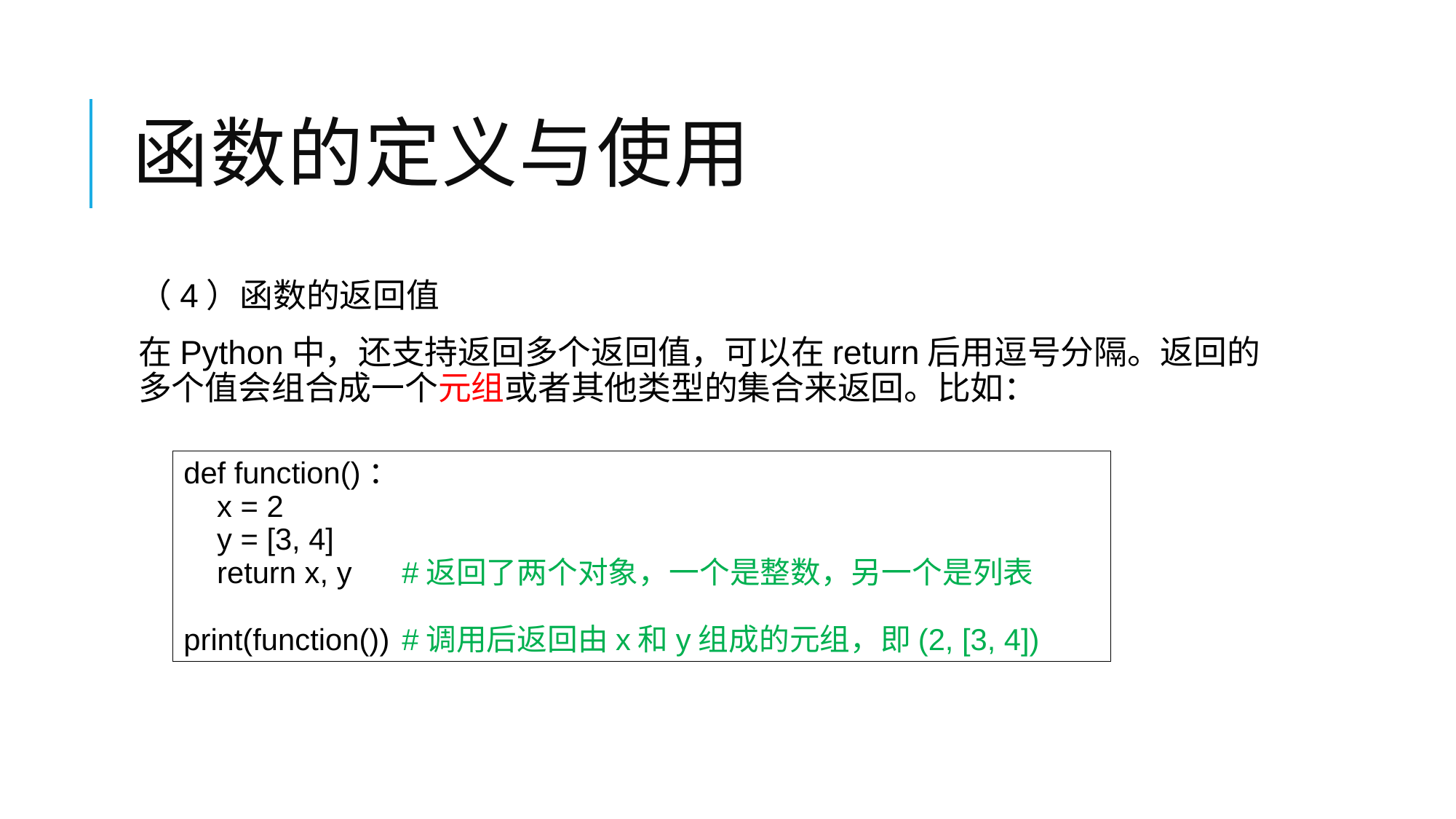

# 函数的定义与使用
（4）函数的返回值
在Python中，还支持返回多个返回值，可以在return后用逗号分隔。返回的多个值会组合成一个元组或者其他类型的集合来返回。比如：
def function()：
    x = 2
    y = [3, 4]
    return x, y	#返回了两个对象，一个是整数，另一个是列表

print(function())	#调用后返回由x和y组成的元组，即(2, [3, 4])